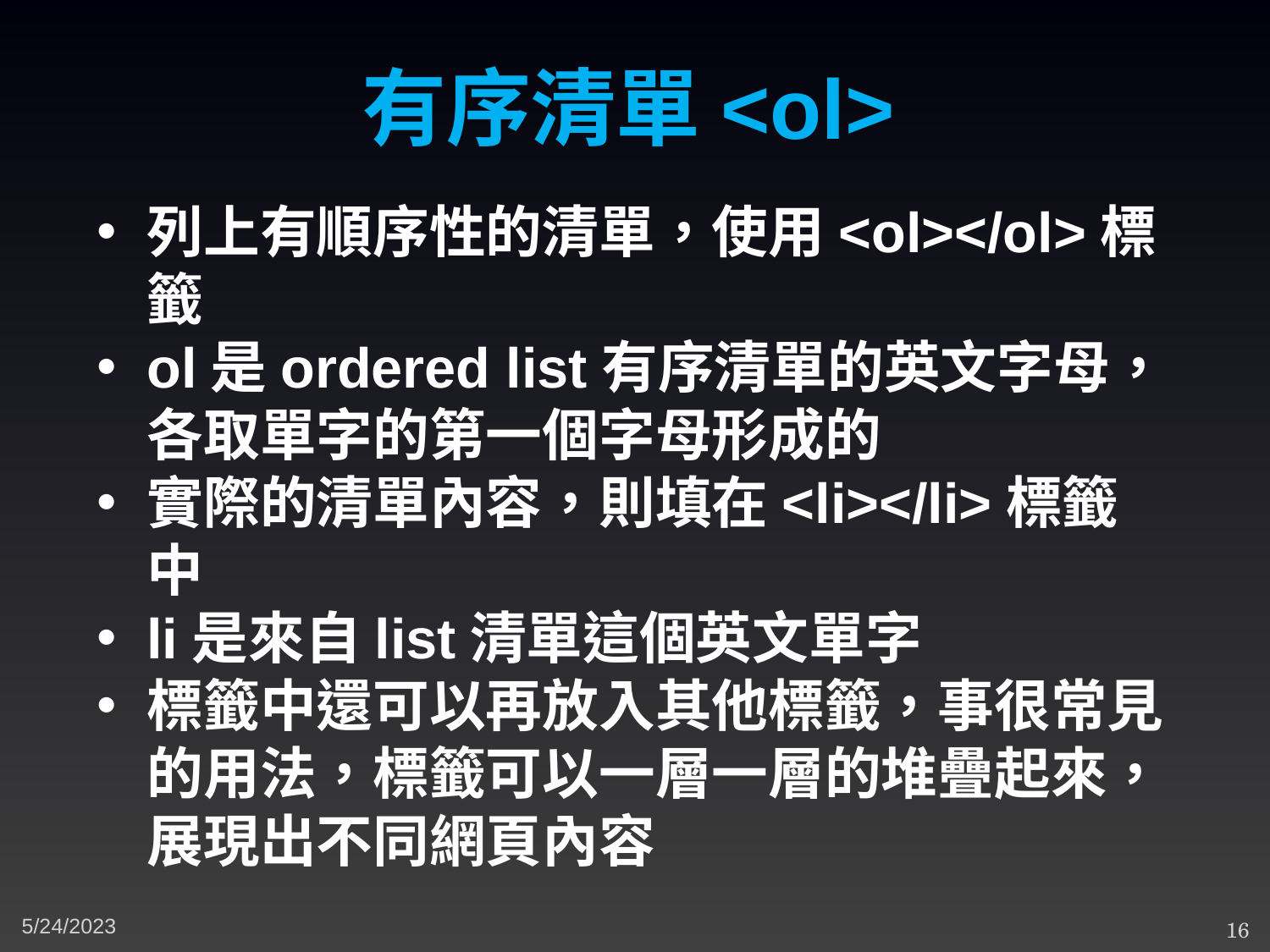

有序清單<ol>
列上有順序性的清單，使用<ol></ol>標籤
ol是ordered list有序清單的英文字母，各取單字的第一個字母形成的
實際的清單內容，則填在<li></li>標籤中
li是來自list清單這個英文單字
標籤中還可以再放入其他標籤，事很常見的用法，標籤可以一層一層的堆疊起來，展現出不同網頁內容
5/24/2023
16